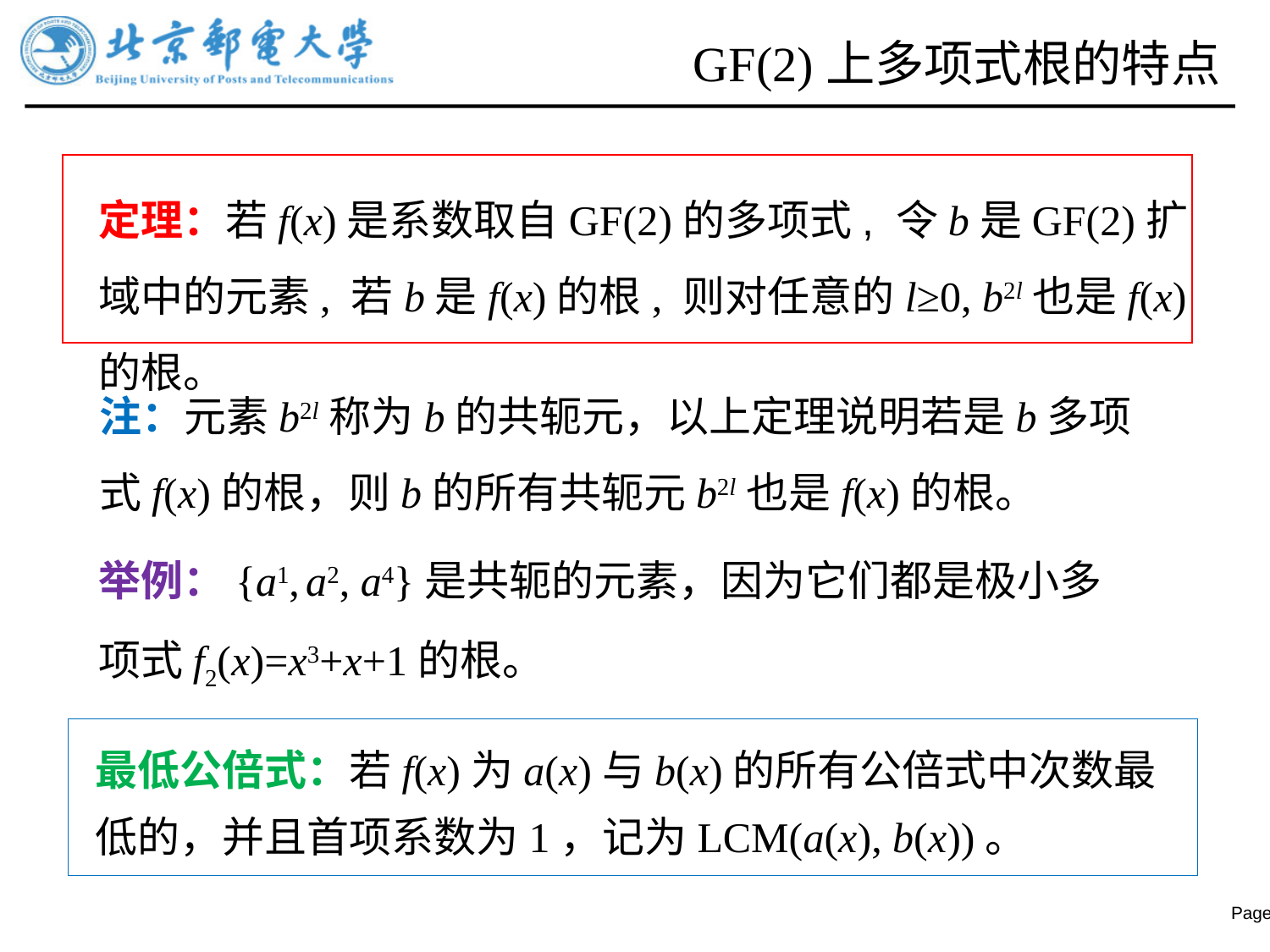

# GF(2)上多项式根的特点

定理：若f(x)是系数取自GF(2)的多项式, 令b是GF(2)扩域中的元素, 若b是f(x)的根, 则对任意的l≥0, b2l也是f(x)的根。
注：元素b2l称为b的共轭元，以上定理说明若是b多项式f(x)的根，则b的所有共轭元b2l也是f(x)的根。
举例：{a1, a2, a4}是共轭的元素，因为它们都是极小多项式f2(x)=x3+x+1的根。

最低公倍式：若f(x)为a(x)与b(x)的所有公倍式中次数最低的，并且首项系数为1，记为LCM(a(x), b(x))。